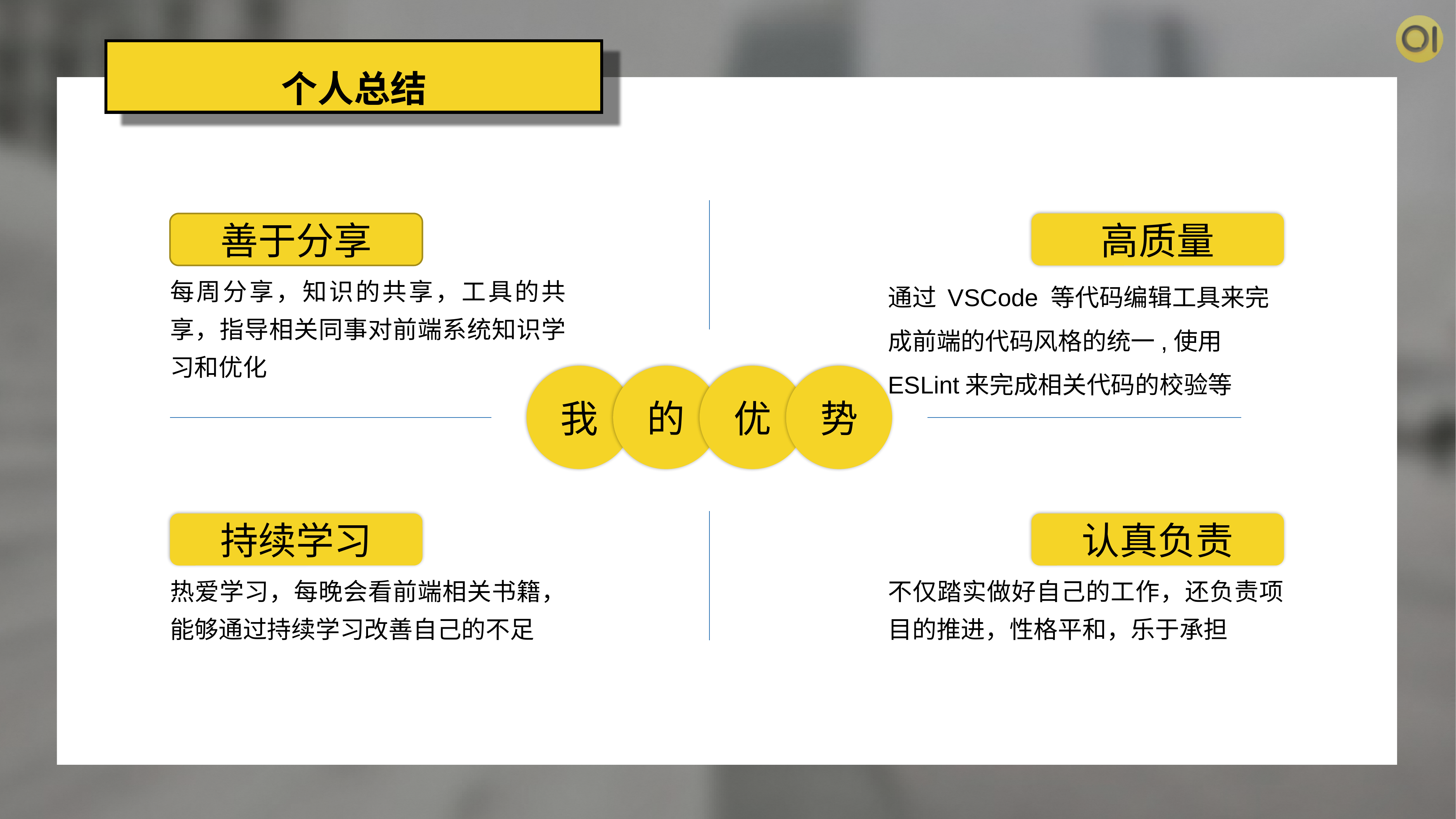

个人总结
善于分享
高质量
每周分享，知识的共享，工具的共享，指导相关同事对前端系统知识学习和优化
通过 VSCode 等代码编辑工具来完成前端的代码风格的统一,使用 ESLint来完成相关代码的校验等

我
的
优
势
持续学习
认真负责
热爱学习，每晚会看前端相关书籍，能够通过持续学习改善自己的不足

不仅踏实做好自己的工作，还负责项目的推进，性格平和，乐于承担